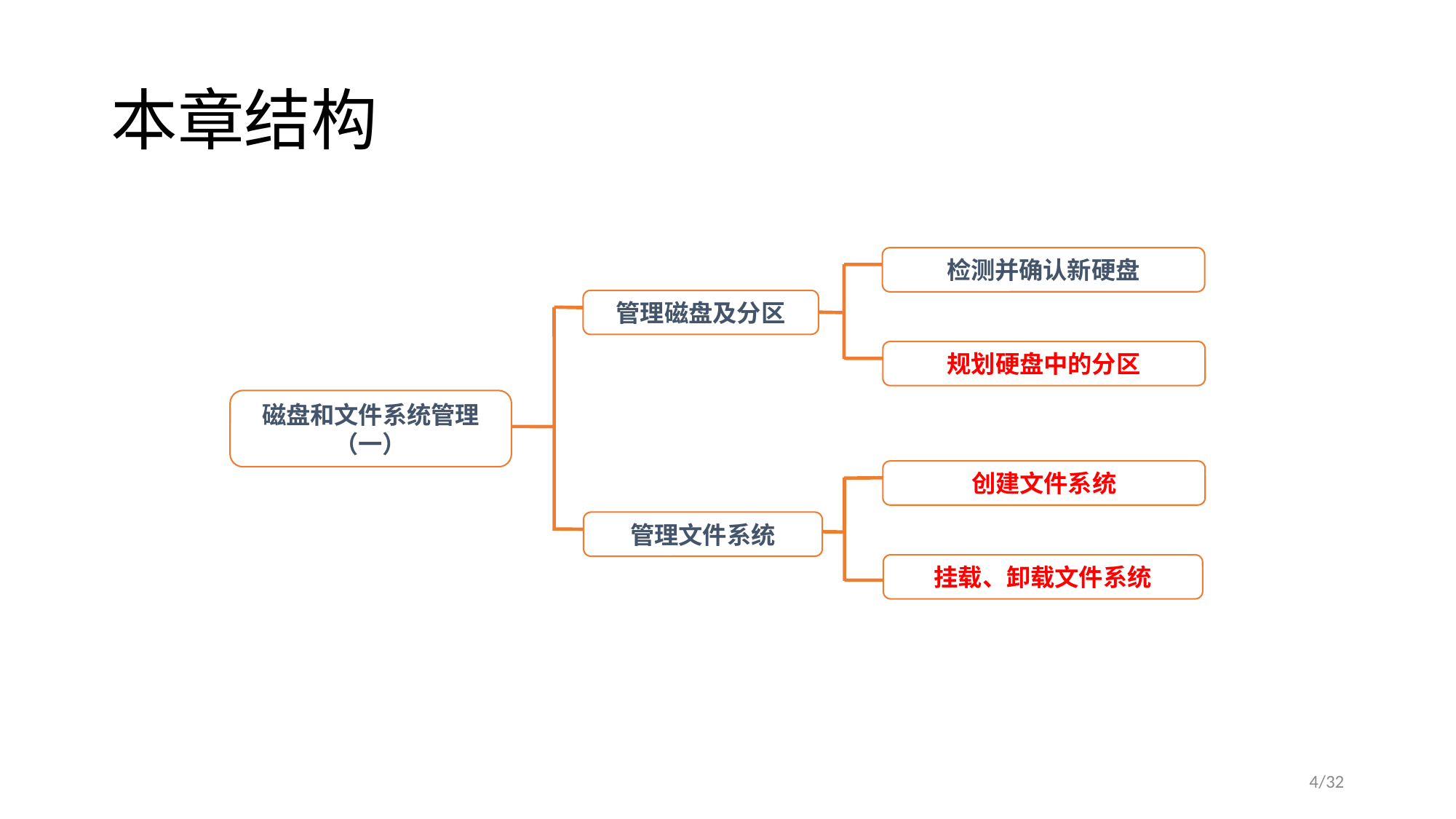

# 本章结构
检测并确认新硬盘

管理磁盘及分区

规划硬盘中的分区

磁盘和文件系统管理（一）

创建文件系统

管理文件系统

挂载、卸载文件系统

4/32